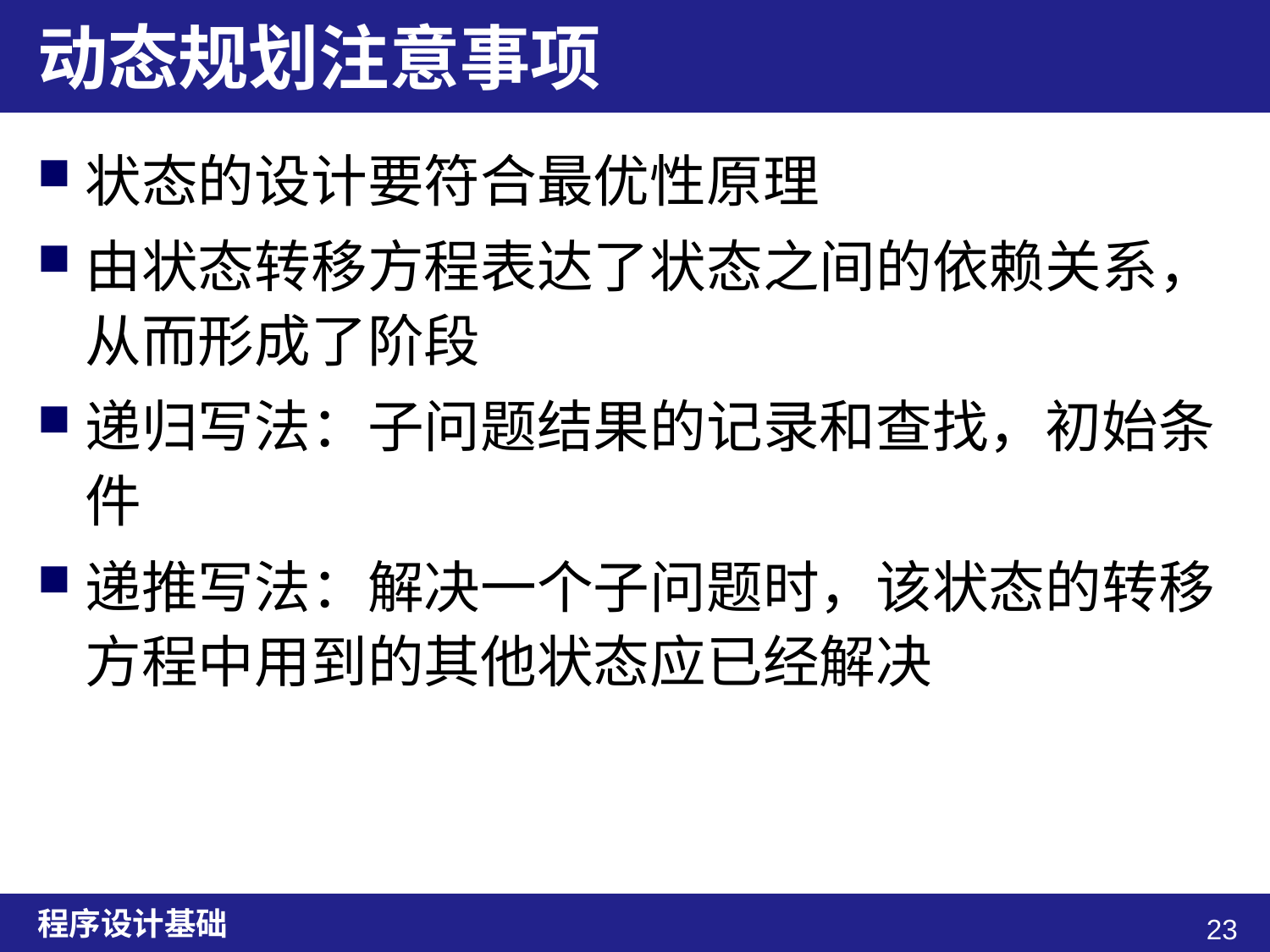

# 动态规划注意事项
状态的设计要符合最优性原理
由状态转移方程表达了状态之间的依赖关系，从而形成了阶段
递归写法：子问题结果的记录和查找，初始条件
递推写法：解决一个子问题时，该状态的转移方程中用到的其他状态应已经解决